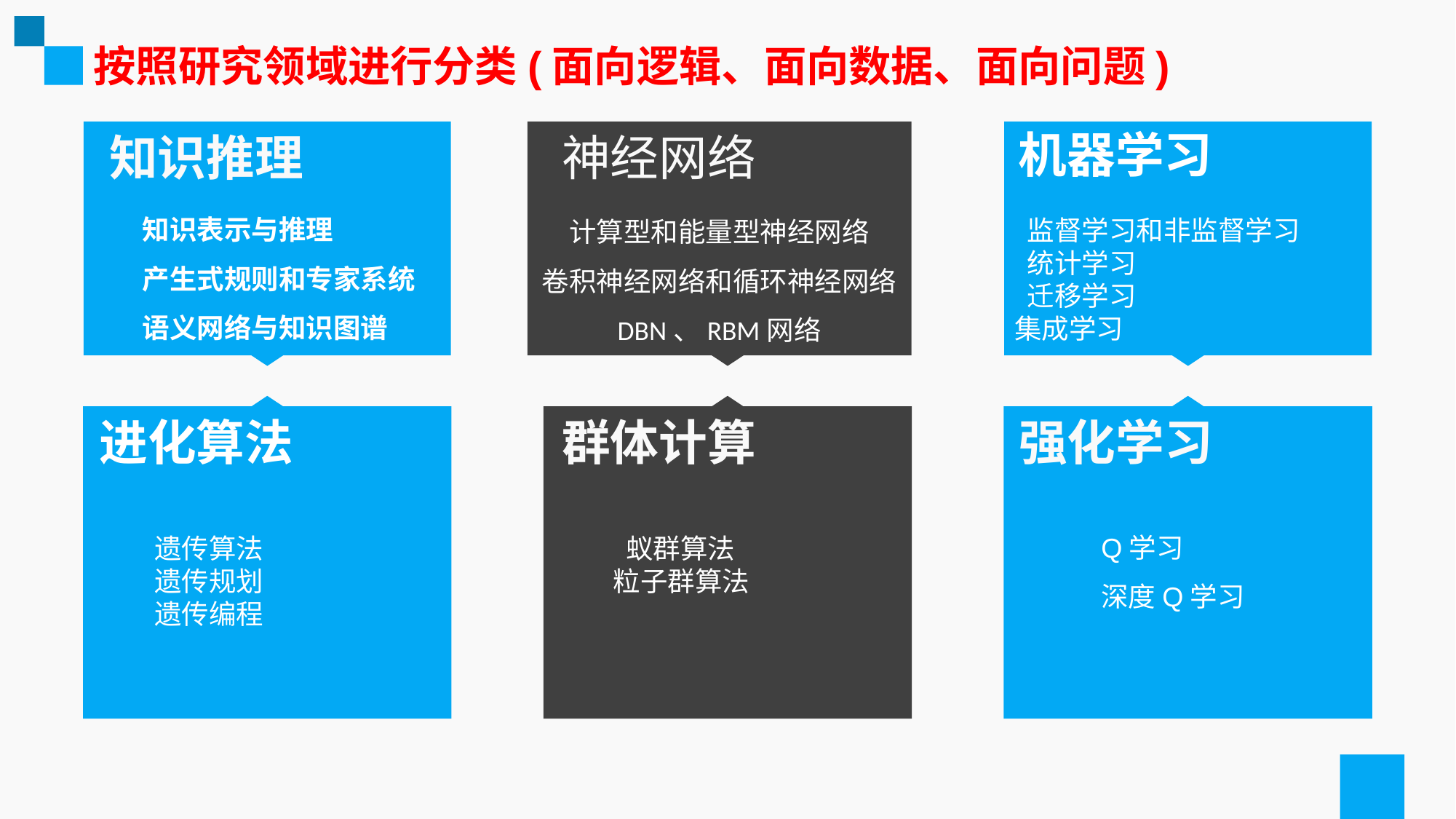

按照研究领域进行分类(面向逻辑、面向数据、面向问题)
机器学习

计算型和能量型神经网络
卷积神经网络和循环神经网络
DBN、RBM网络

知识推理
神经网络
知识表示与推理
产生式规则和专家系统
语义网络与知识图谱
 监督学习和非监督学习
 统计学习
 迁移学习
集成学习

进化算法
群体计算
强化学习

Q学习
深度Q学习
遗传算法
遗传规划
遗传编程
 蚁群算法
粒子群算法
38